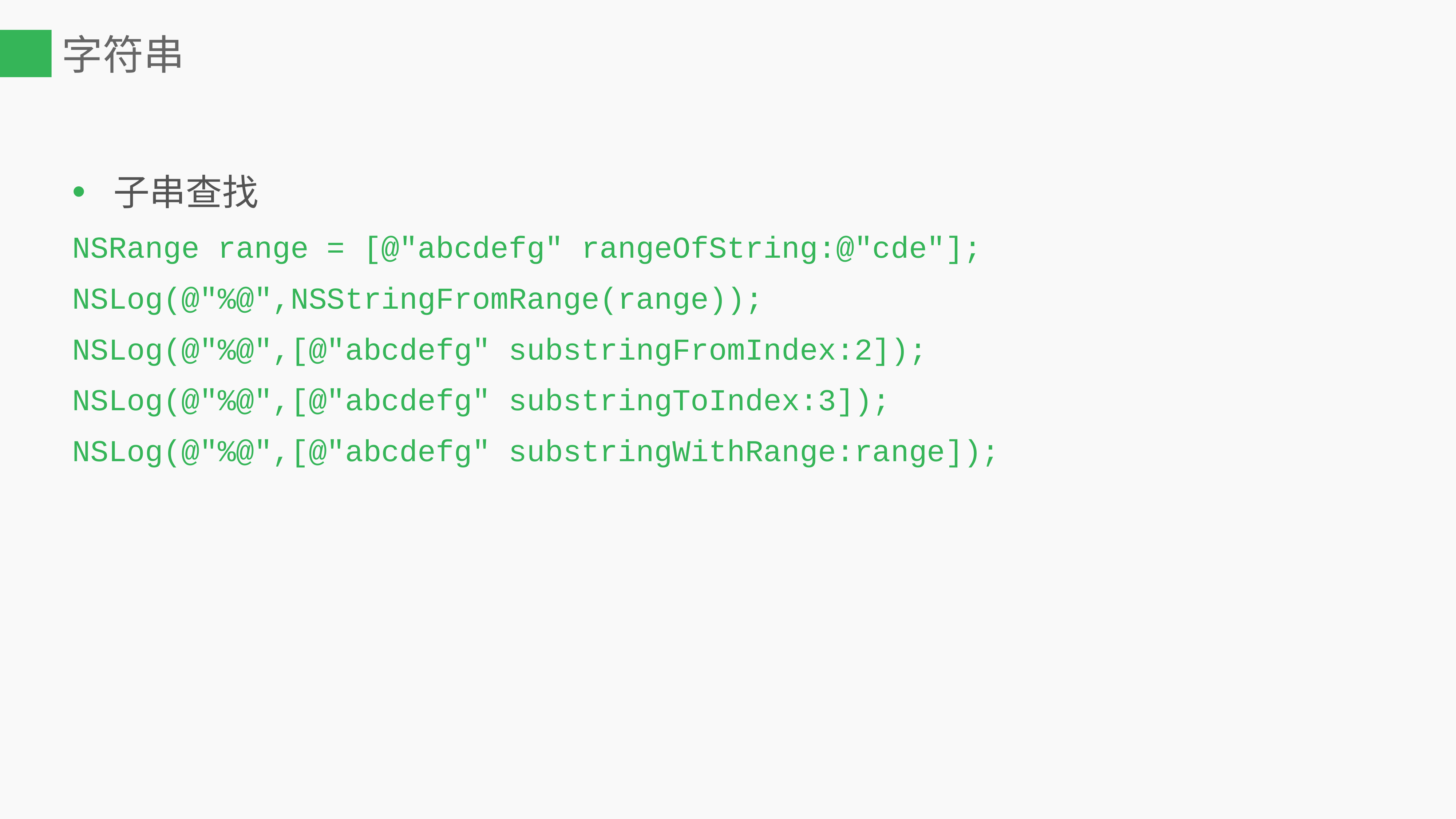

# 字符串
子串查找
NSRange range = [@"abcdefg" rangeOfString:@"cde"];
NSLog(@"%@",NSStringFromRange(range));
NSLog(@"%@",[@"abcdefg" substringFromIndex:2]);
NSLog(@"%@",[@"abcdefg" substringToIndex:3]);
NSLog(@"%@",[@"abcdefg" substringWithRange:range]);